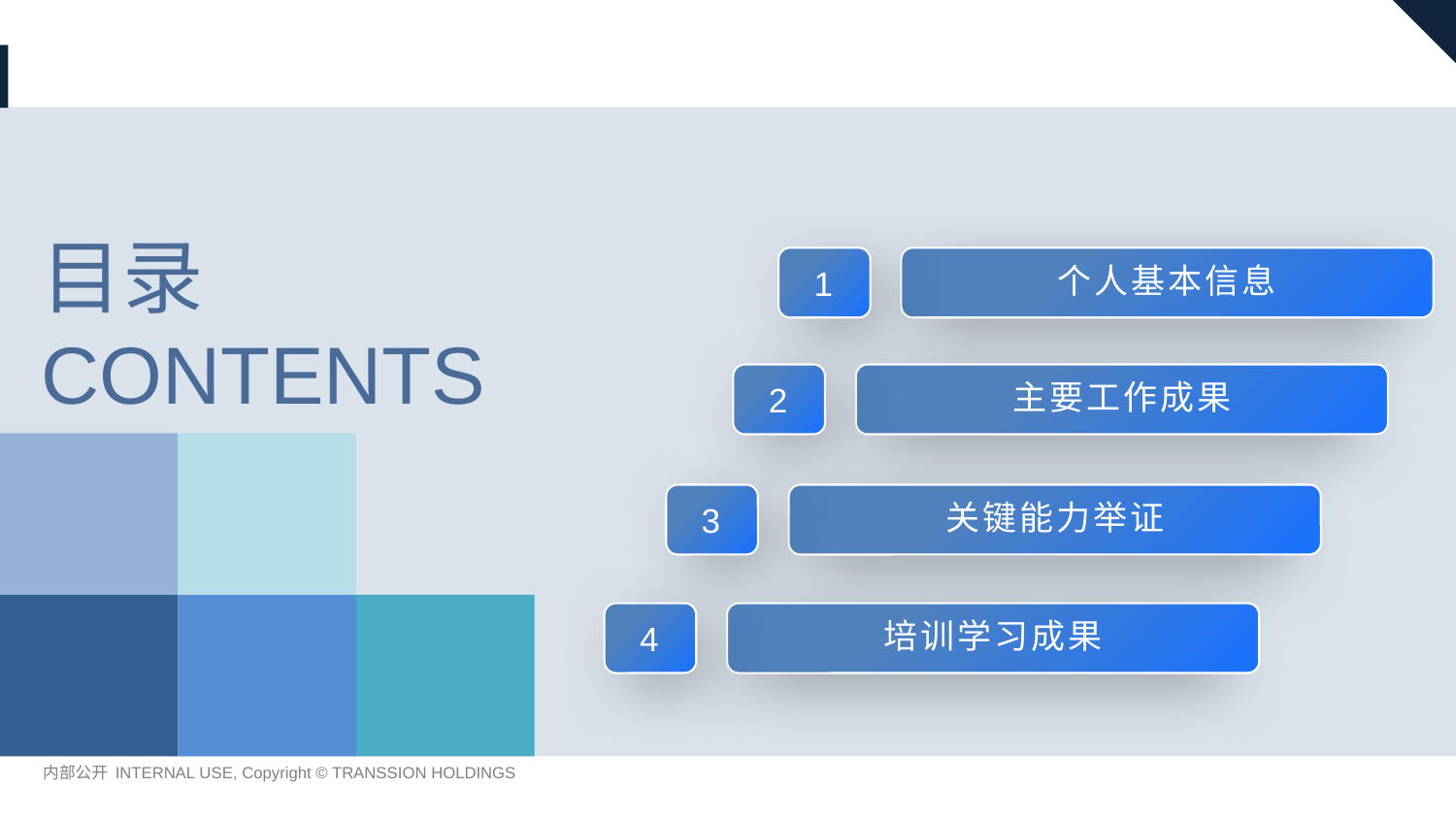

目录
CONTENTS

个人基本信息
1

主要工作成果
2

关键能力举证
3

培训学习成果
4